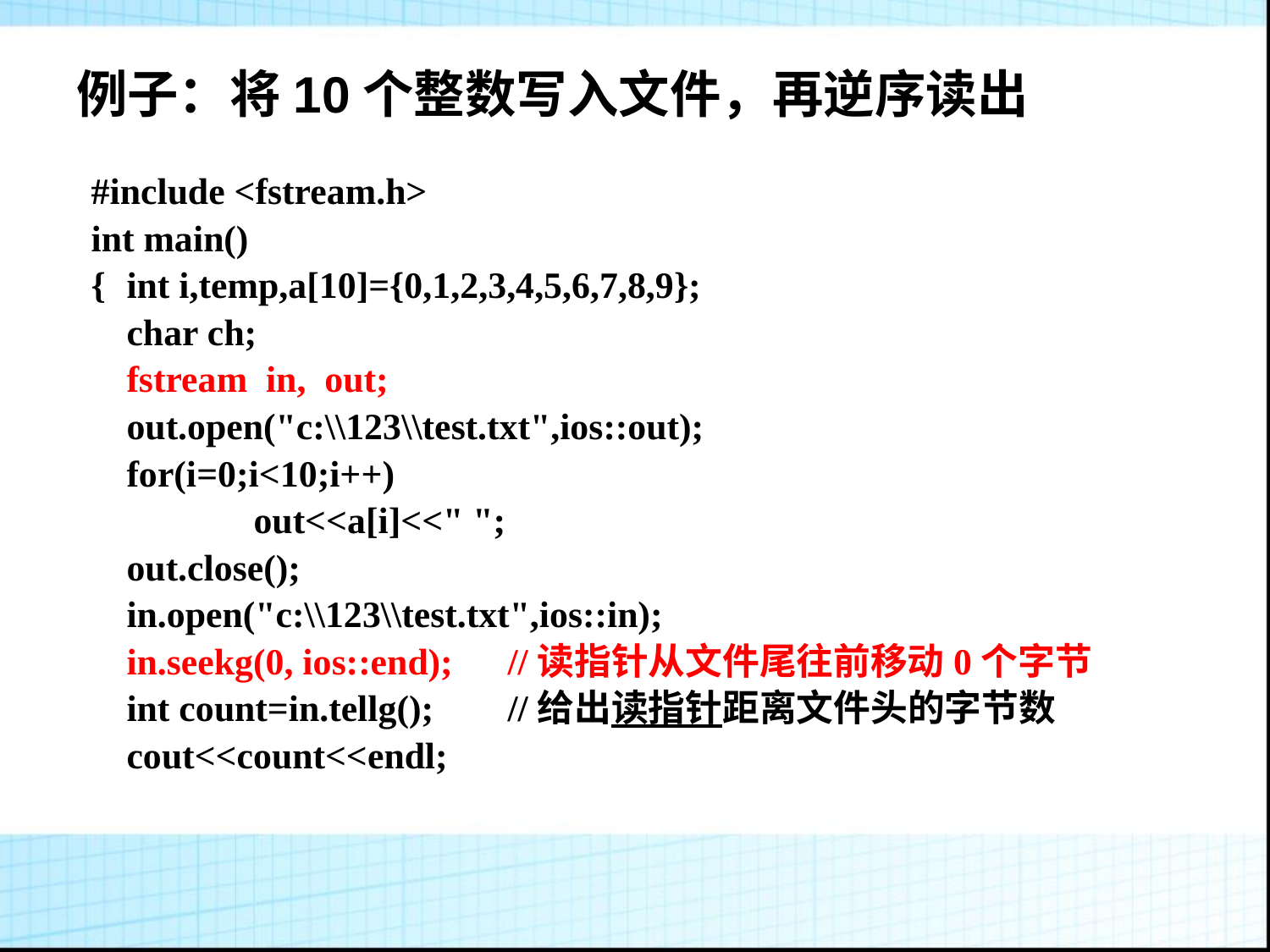

# 例子：将10个整数写入文件，再逆序读出
#include <fstream.h>
int main()
{	int i,temp,a[10]={0,1,2,3,4,5,6,7,8,9};
	char ch;
	fstream  in,  out;
	out.open("c:\\123\\test.txt",ios::out);
	for(i=0;i<10;i++)
		out<<a[i]<<" ";
	out.close();
	in.open("c:\\123\\test.txt",ios::in);
	in.seekg(0, ios::end);	//读指针从文件尾往前移动0个字节
	int count=in.tellg();	//给出读指针距离文件头的字节数
	cout<<count<<endl;